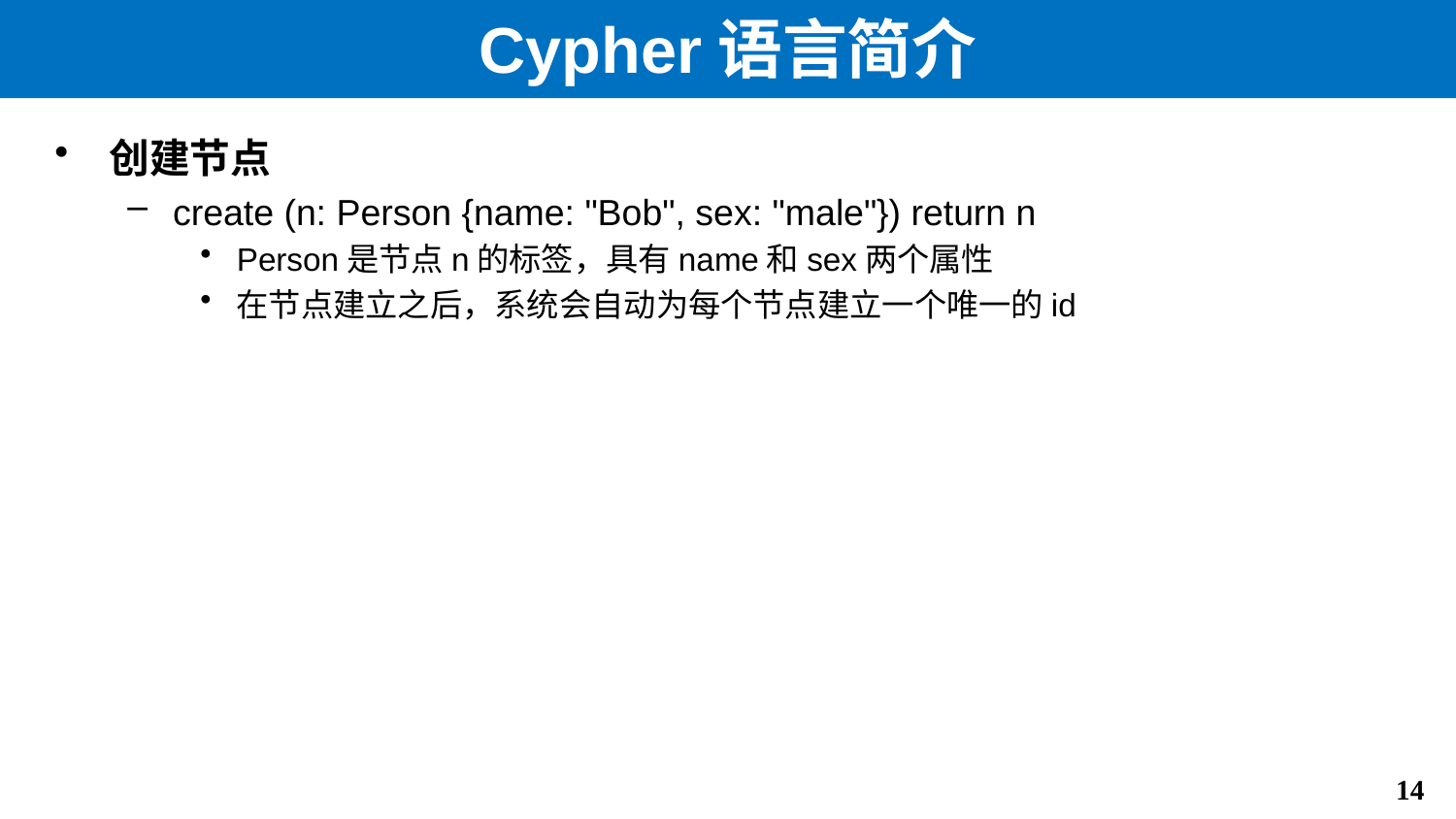

# Cypher语言简介
创建节点
create (n: Person {name: "Bob", sex: "male"}) return n
Person是节点n的标签，具有name和sex两个属性
在节点建立之后，系统会自动为每个节点建立一个唯一的id